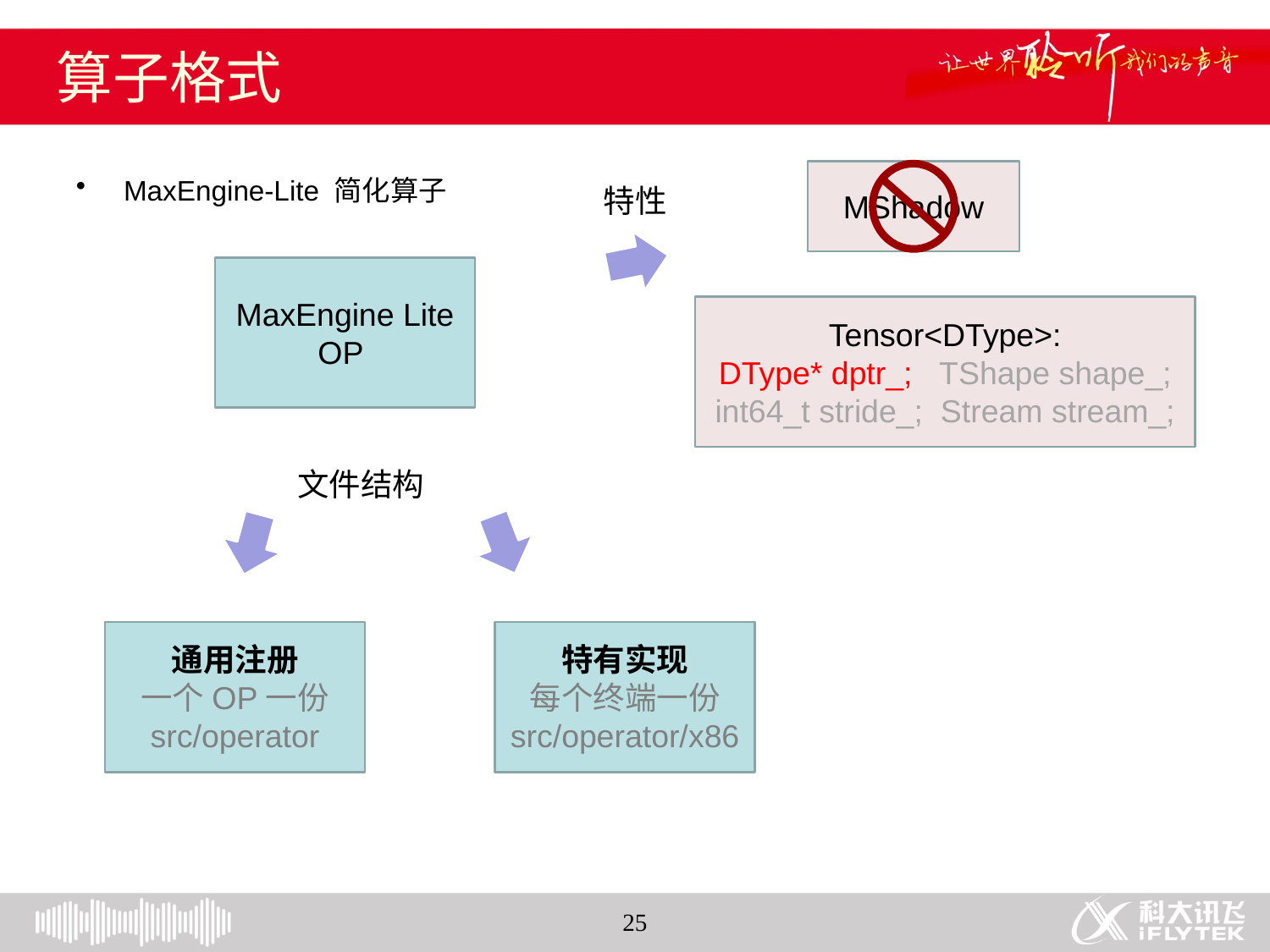

# 算子格式

MShadow
MaxEngine-Lite 简化算子
特性

MaxEngine Lite
OP
Tensor<DType>:
DType* dptr_;   TShape shape_;
int64_t stride_;  Stream stream_;
文件结构

通用注册
一个OP一份
src/operator
特有实现
每个终端一份
src/operator/x86
25